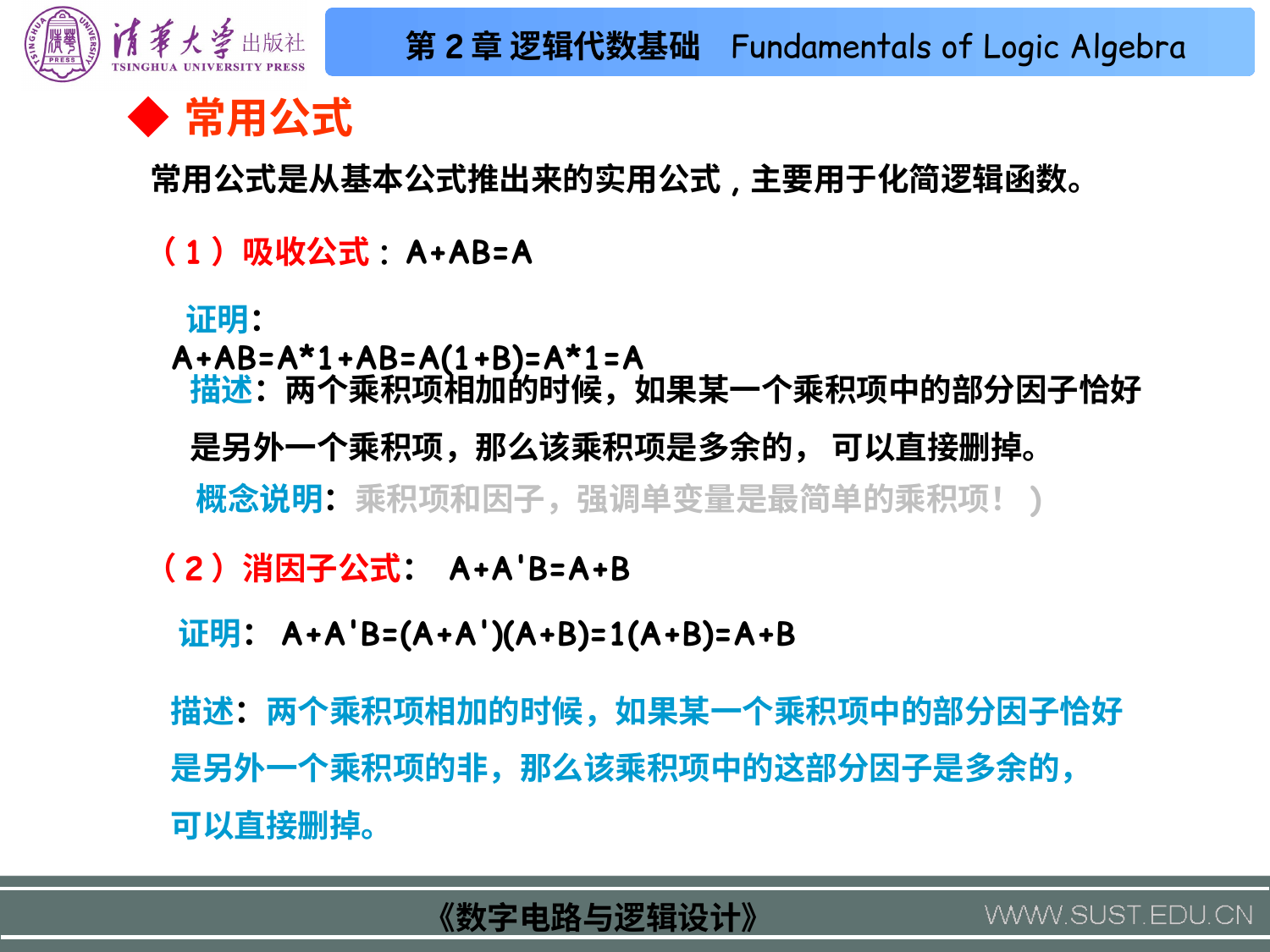

◆ 常用公式
    常用公式是从基本公式推出来的实用公式,主要用于化简逻辑函数。
（1）吸收公式: A+AB=A
 证明：A+AB=A*1+AB=A(1+B)=A*1=A
描述：两个乘积项相加的时候，如果某一个乘积项中的部分因子恰好是另外一个乘积项，那么该乘积项是多余的， 可以直接删掉。
概念说明：乘积项和因子，强调单变量是最简单的乘积项！)
（2）消因子公式： A+A'B=A+B
 证明：A+A'B=(A+A')(A+B)=1(A+B)=A+B
描述：两个乘积项相加的时候，如果某一个乘积项中的部分因子恰好是另外一个乘积项的非，那么该乘积项中的这部分因子是多余的， 可以直接删掉。